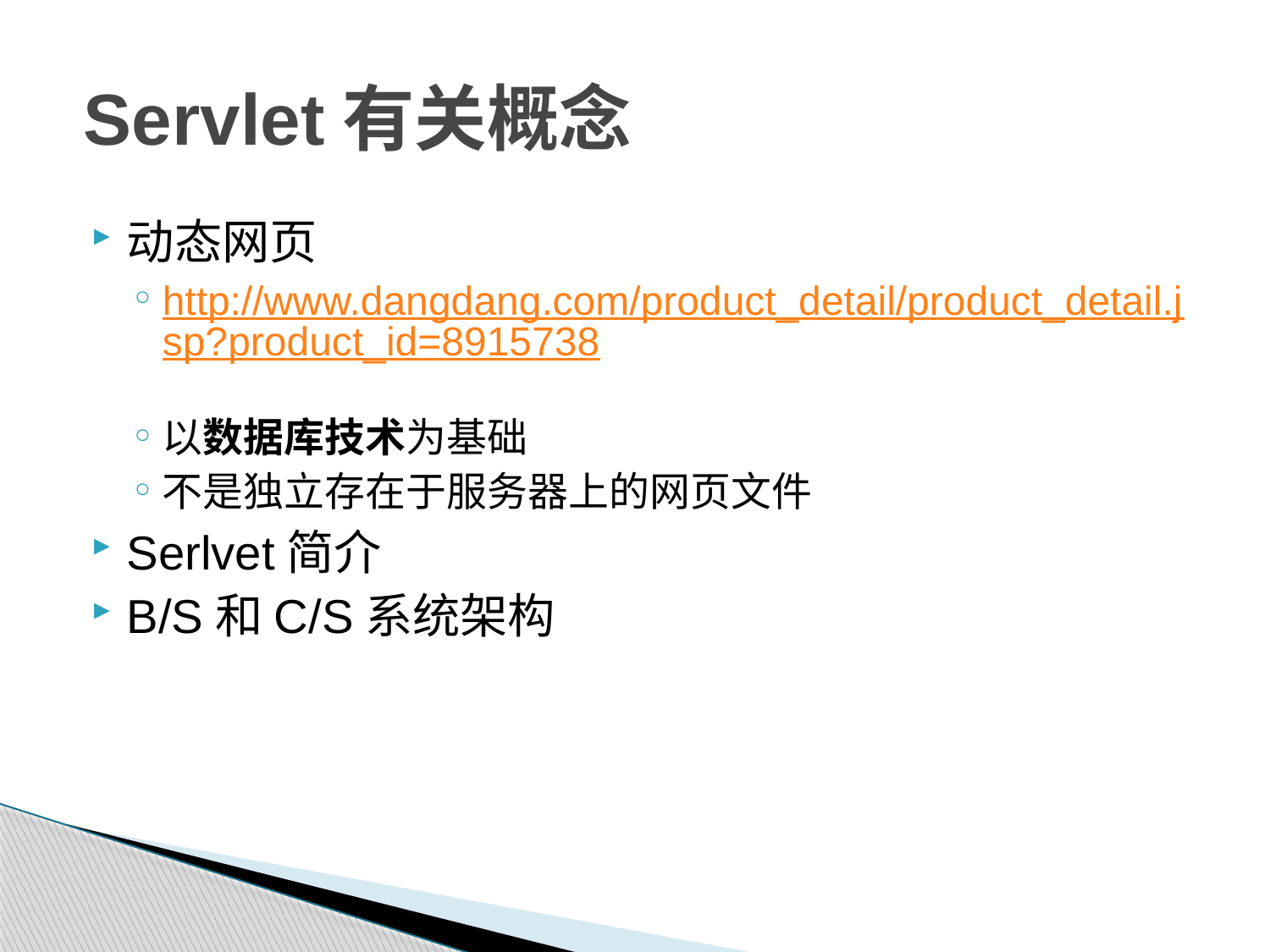

# Servlet有关概念
动态网页
http://www.dangdang.com/product_detail/product_detail.jsp?product_id=8915738
以数据库技术为基础
不是独立存在于服务器上的网页文件
Serlvet简介
B/S和C/S系统架构